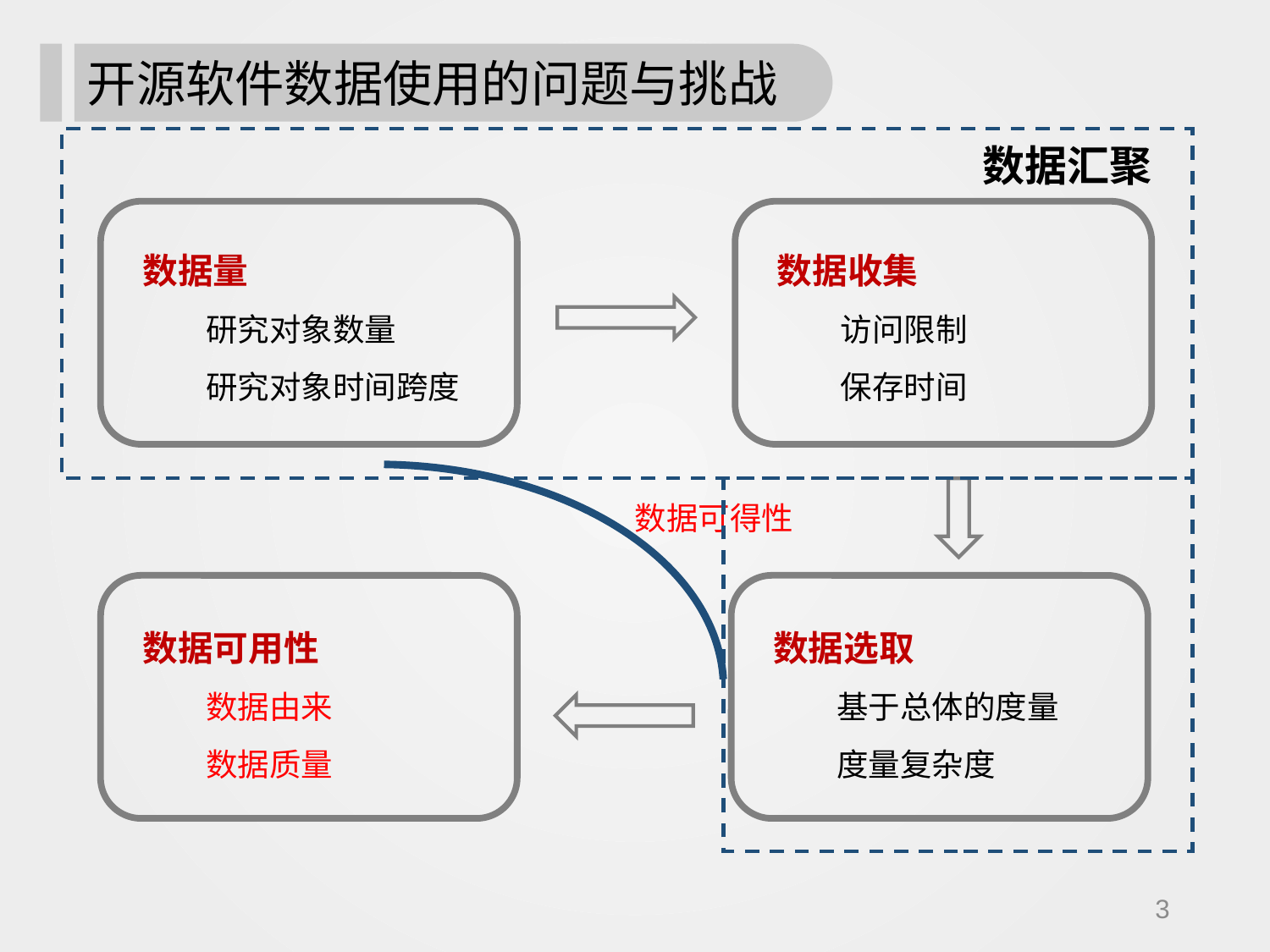

# 开源软件数据使用的问题与挑战

数据汇聚

数据量
研究对象数量
研究对象时间跨度

数据收集
访问限制
保存时间

数据可得性

数据可用性
数据由来
数据质量

数据选取
基于总体的度量
度量复杂度

3